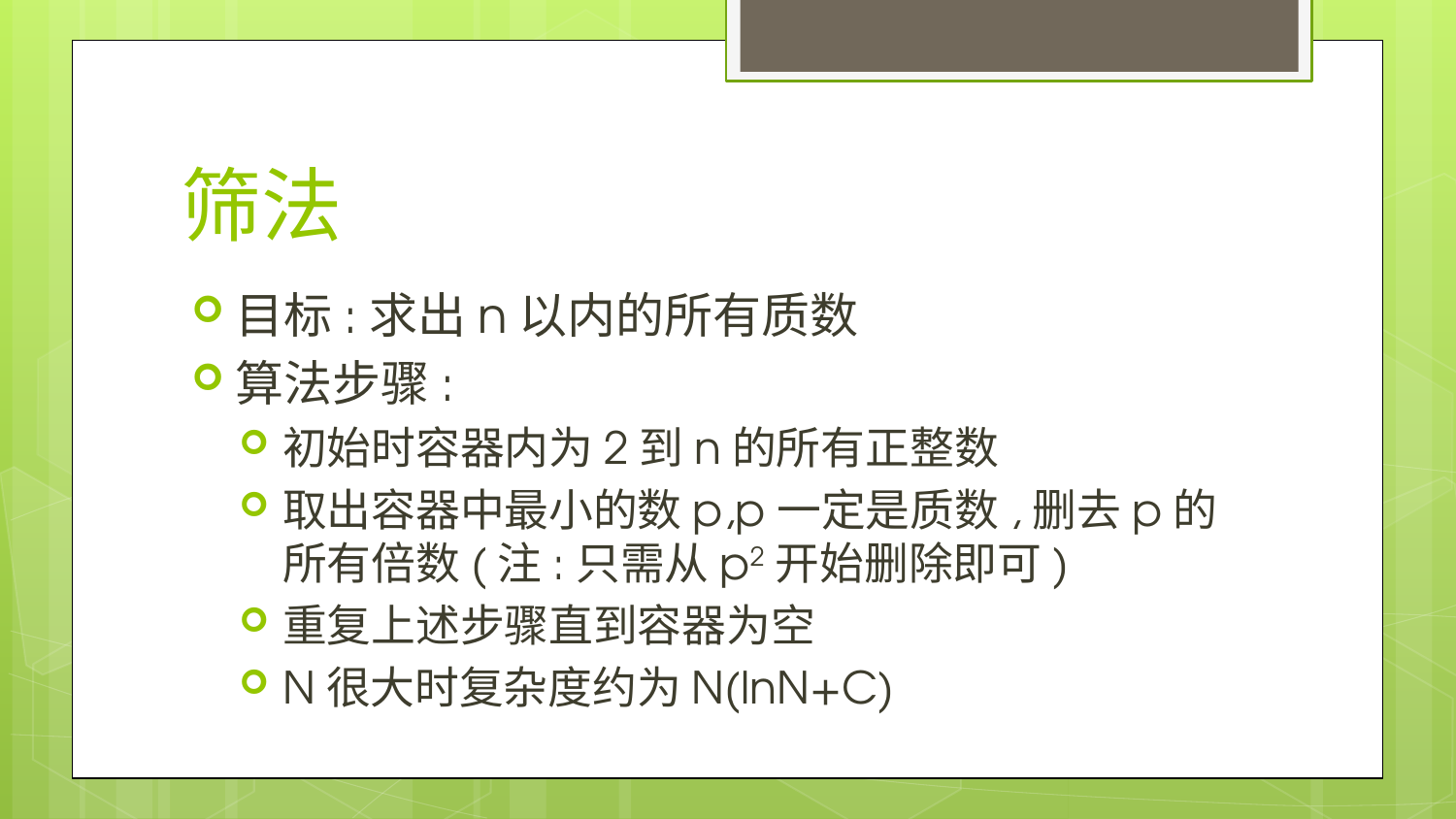

# 筛法
目标:求出n以内的所有质数
算法步骤:
初始时容器内为2到n的所有正整数
取出容器中最小的数p,p一定是质数,删去p的所有倍数(注:只需从p2开始删除即可)
重复上述步骤直到容器为空
N很大时复杂度约为N(lnN+C)